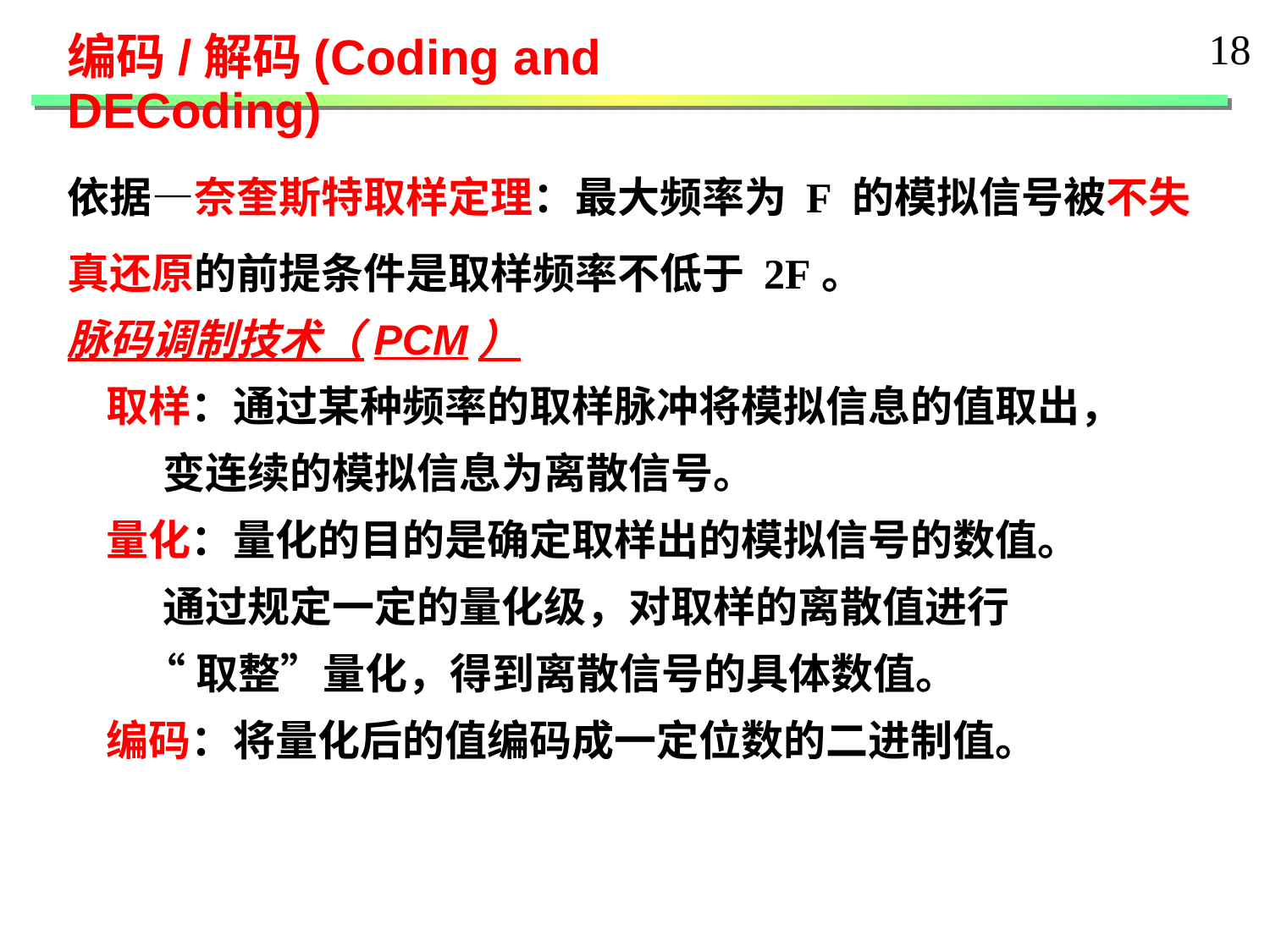

18
编码/解码(Coding and DECoding)

依据—奈奎斯特取样定理：最大频率为 F 的模拟信号被不失真还原的前提条件是取样频率不低于 2F。
脉码调制技术（PCM）
   取样：通过某种频率的取样脉冲将模拟信息的值取出，
         变连续的模拟信息为离散信号。
   量化：量化的目的是确定取样出的模拟信号的数值。
         通过规定一定的量化级，对取样的离散值进行
        “取整”量化，得到离散信号的具体数值。
   编码：将量化后的值编码成一定位数的二进制值。